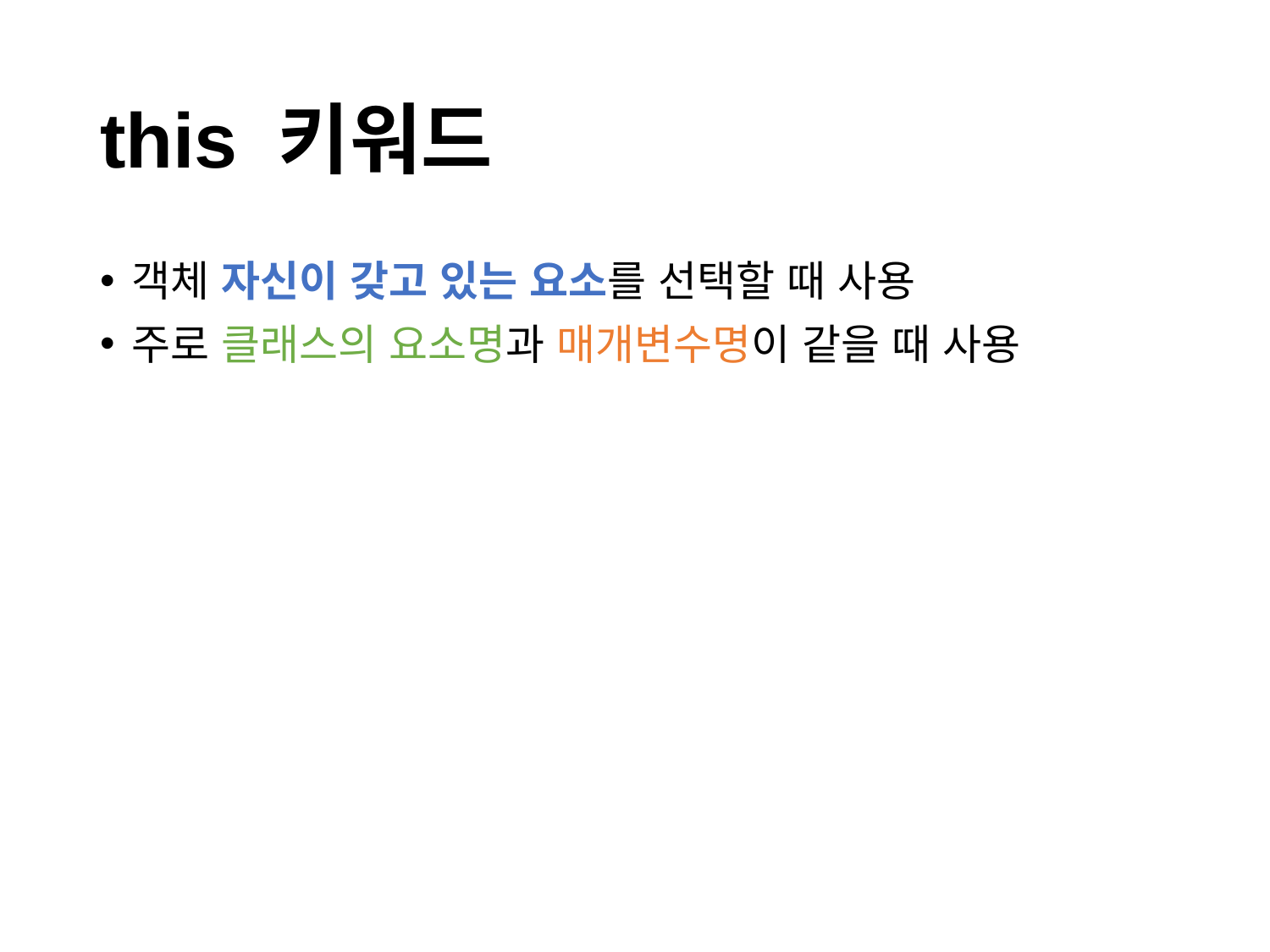

# this 키워드
객체 자신이 갖고 있는 요소를 선택할 때 사용
주로 클래스의 요소명과 매개변수명이 같을 때 사용